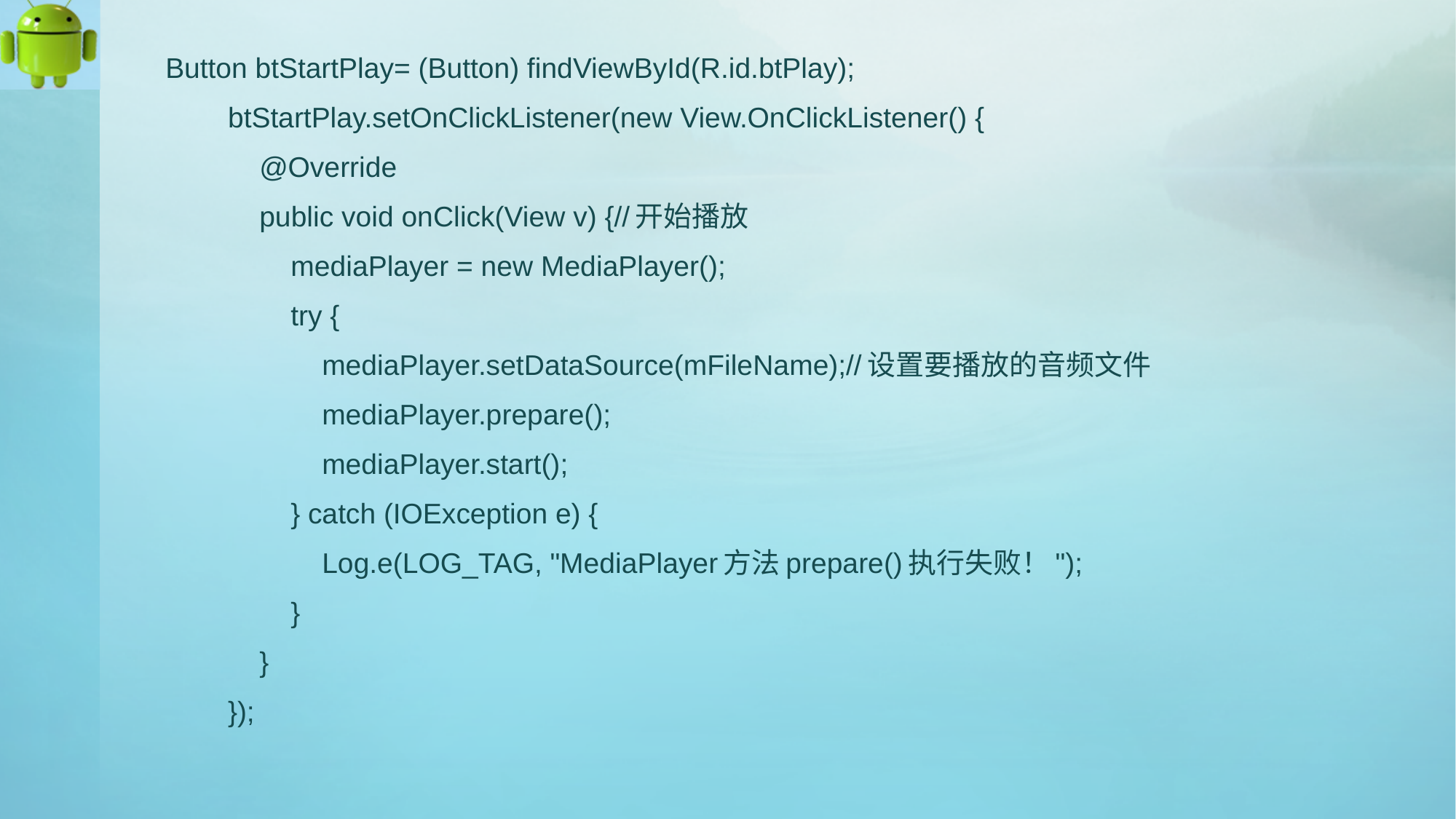

Button btStartPlay= (Button) findViewById(R.id.btPlay);
        btStartPlay.setOnClickListener(new View.OnClickListener() {
            @Override
            public void onClick(View v) {//开始播放
                mediaPlayer = new MediaPlayer();
                try {
                    mediaPlayer.setDataSource(mFileName);//设置要播放的音频文件
                    mediaPlayer.prepare();
                    mediaPlayer.start();
                } catch (IOException e) {
                    Log.e(LOG_TAG, "MediaPlayer方法prepare()执行失败！");
                }
            }
        });